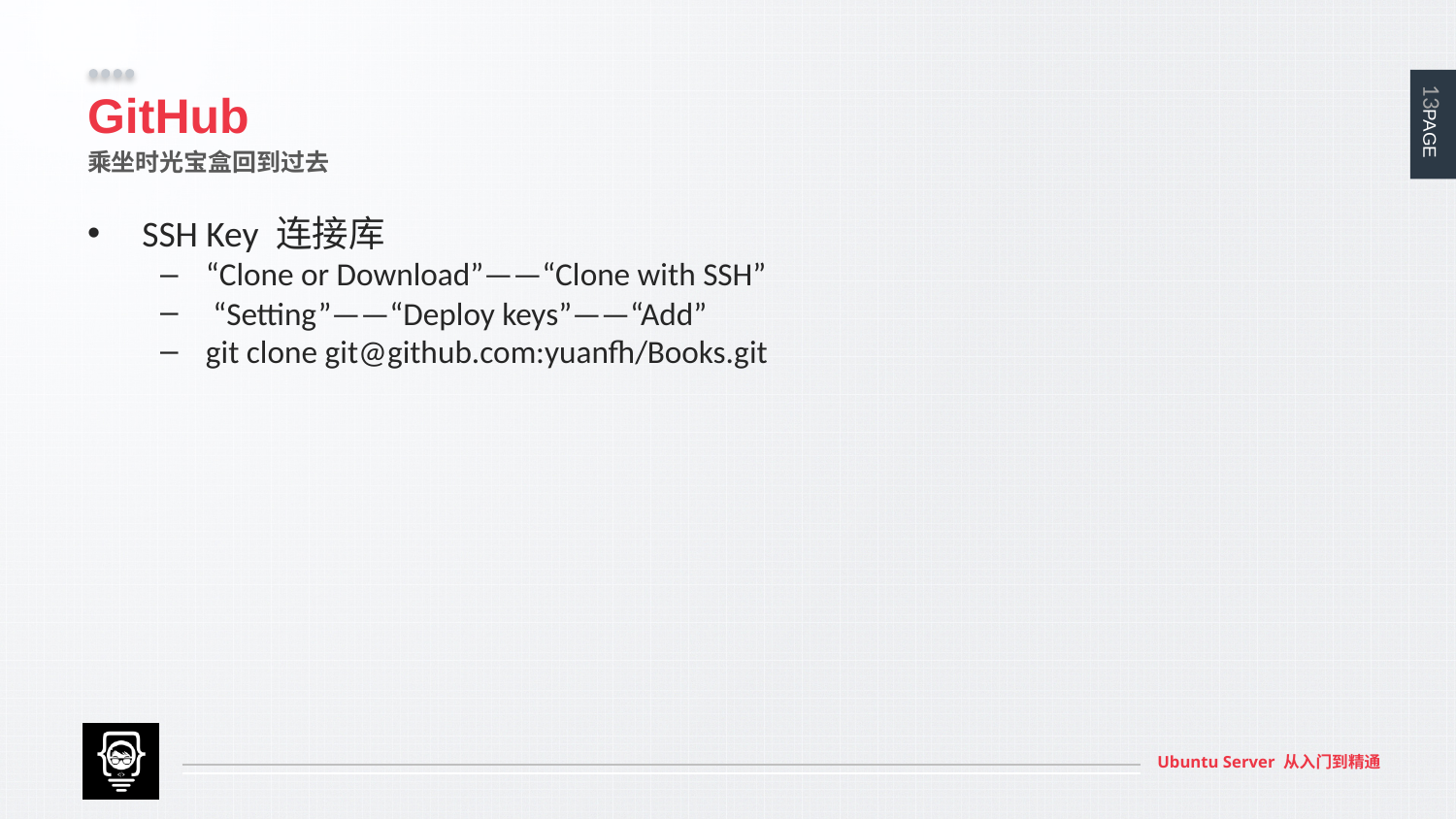

# GitHub
乘坐时光宝盒回到过去
SSH Key 连接库
“Clone or Download”——“Clone with SSH”
 “Setting”——“Deploy keys”——“Add”
git clone git@github.com:yuanfh/Books.git